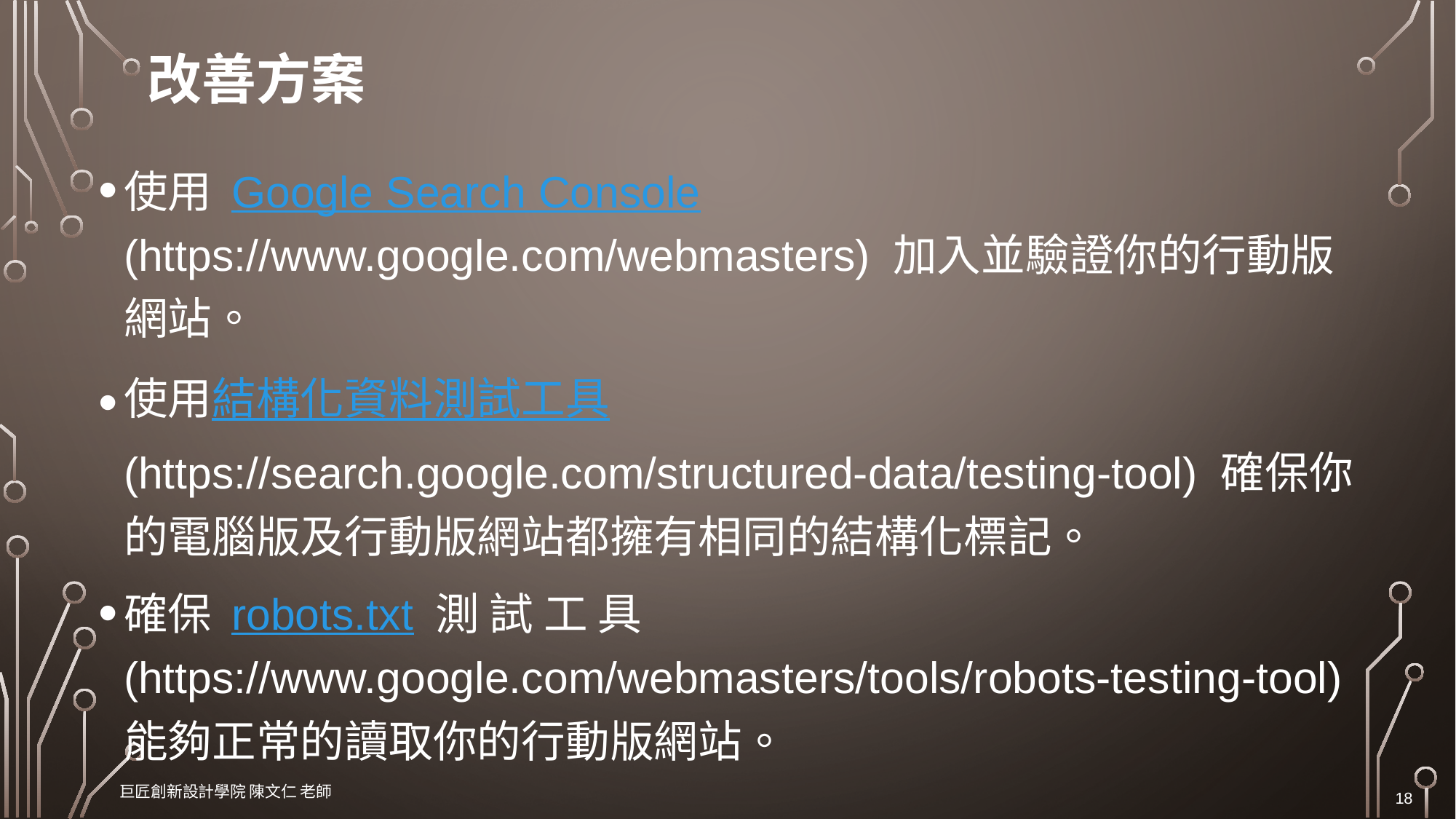

# 改善方案
使用 Google Search Console
(https://www.google.com/webmasters) 加入並驗證你的行動版網站。
使用結構化資料測試工具 (https://search.google.com/structured-data/testing-tool) 確保你的電腦版及行動版網站都擁有相同的結構化標記。
確保 robots.txt 測 試 工 具 (https://www.google.com/webmasters/tools/robots-testing-tool) 能夠正常的讀取你的行動版網站。
巨匠創新設計學院 陳文仁 老師
18